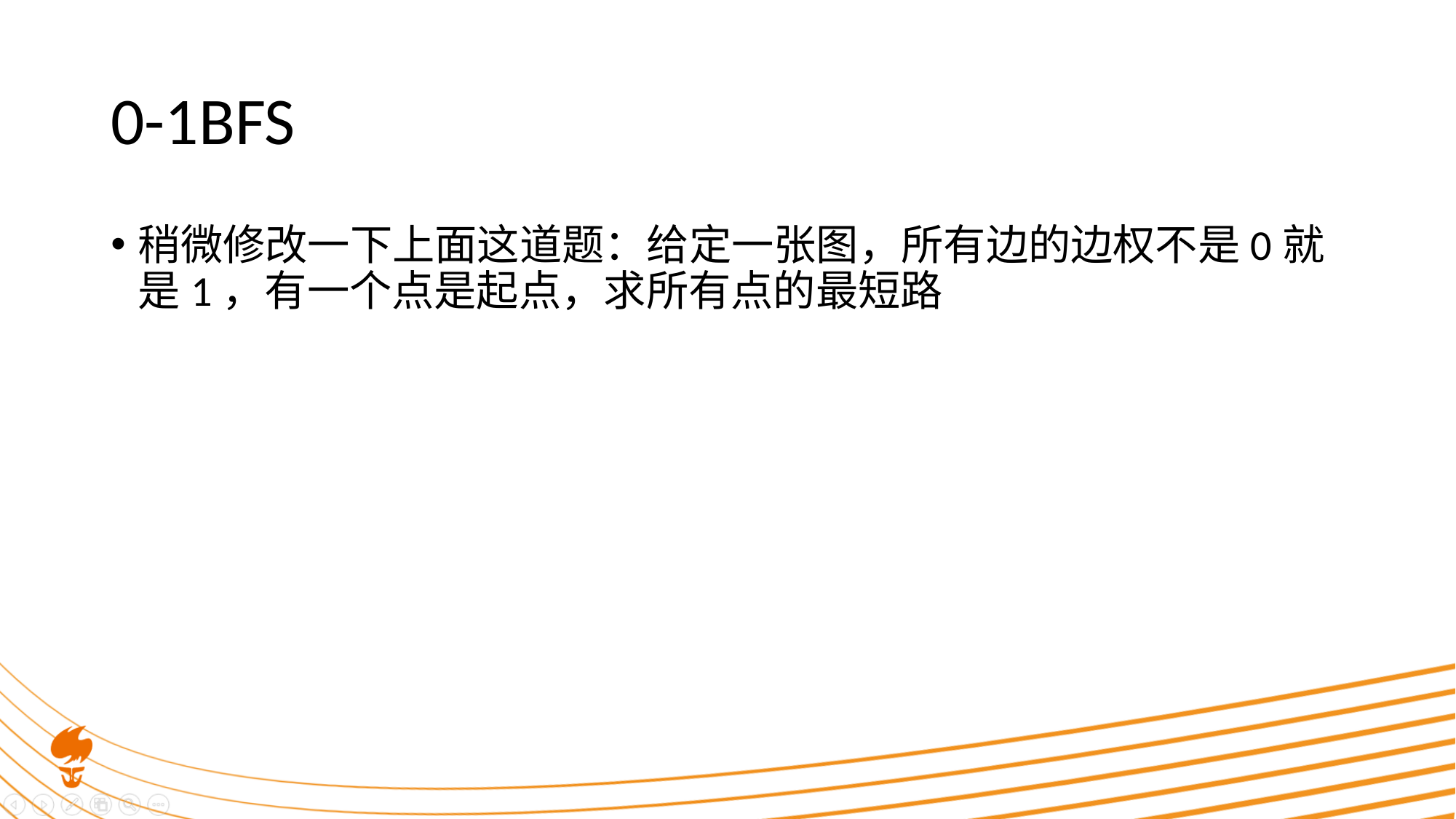

# 0-1BFS
稍微修改一下上面这道题：给定一张图，所有边的边权不是0就是1，有一个点是起点，求所有点的最短路